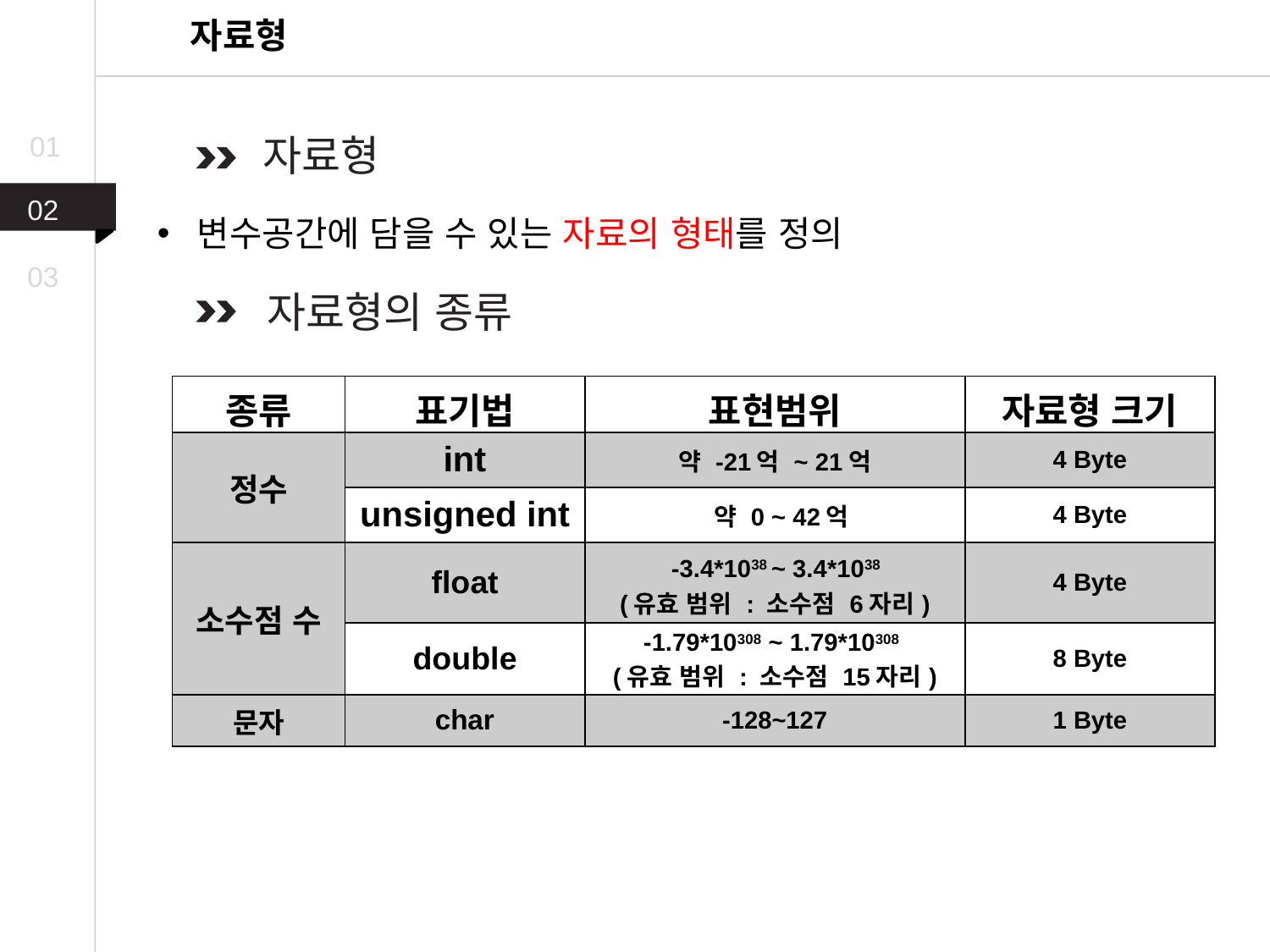

자료형
01
  자료형

02
변수공간에 담을 수 있는 자료의 형태를 정의

03
  자료형의 종류

| 종류 | 표기법 | 표현범위 | 자료형 크기 |
| --- | --- | --- | --- |
| 정수 | int | 약 -21억 ~ 21억 | 4 Byte |
|  | unsigned int | 약 0 ~ 42억 | 4 Byte |
| 소수점 수 | float | -3.4\*1038 ~ 3.4\*1038 (유효 범위 : 소수점 6자리) | 4 Byte |
|  | double | -1.79\*10308 ~ 1.79\*10308 (유효 범위 : 소수점 15자리) | 8 Byte |
| 문자 | char | -128~127 | 1 Byte |